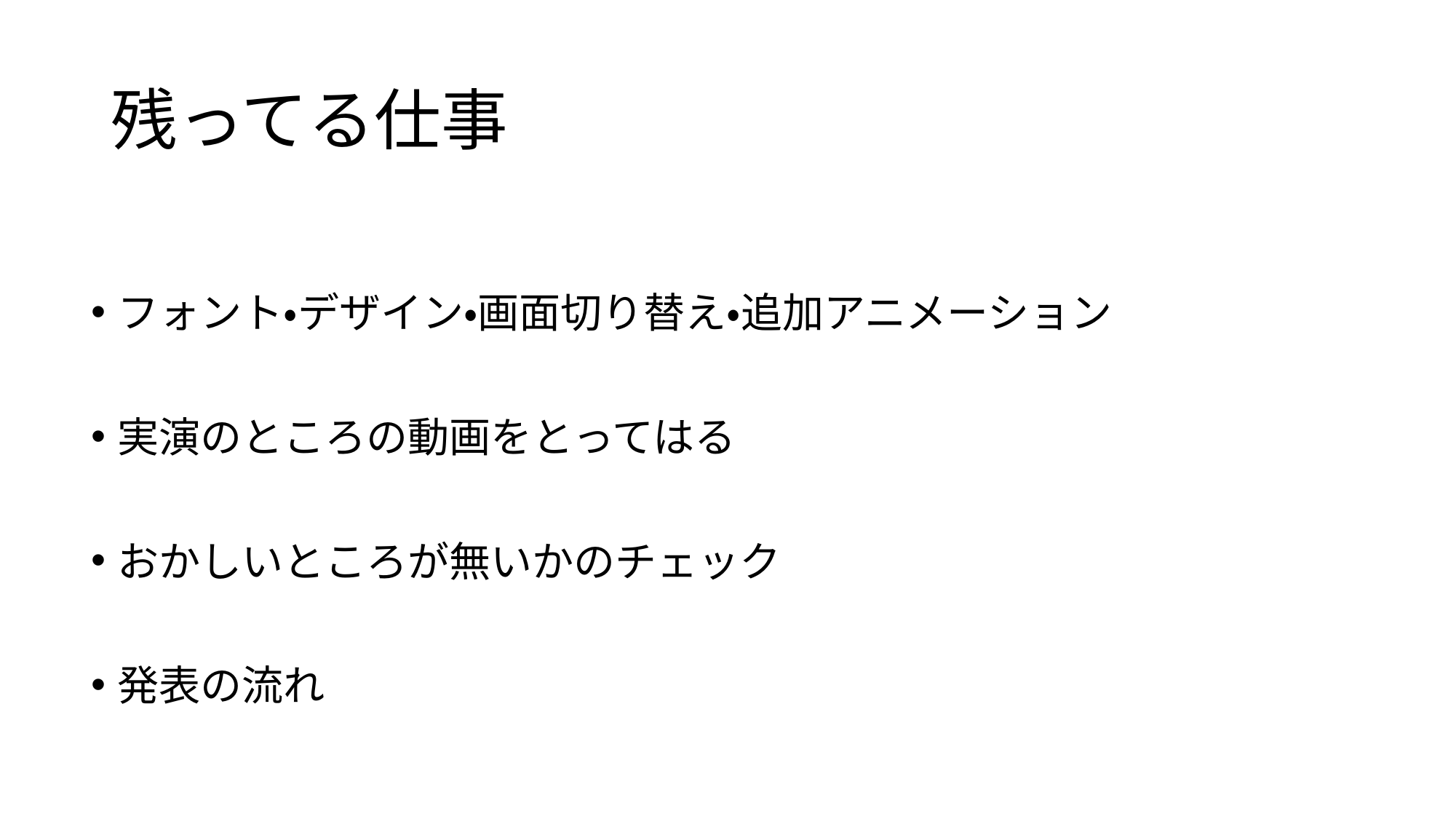

# 残ってる仕事
フォント・デザイン・画面切り替え・追加アニメーション
実演のところの動画をとってはる
おかしいところが無いかのチェック
発表の流れ